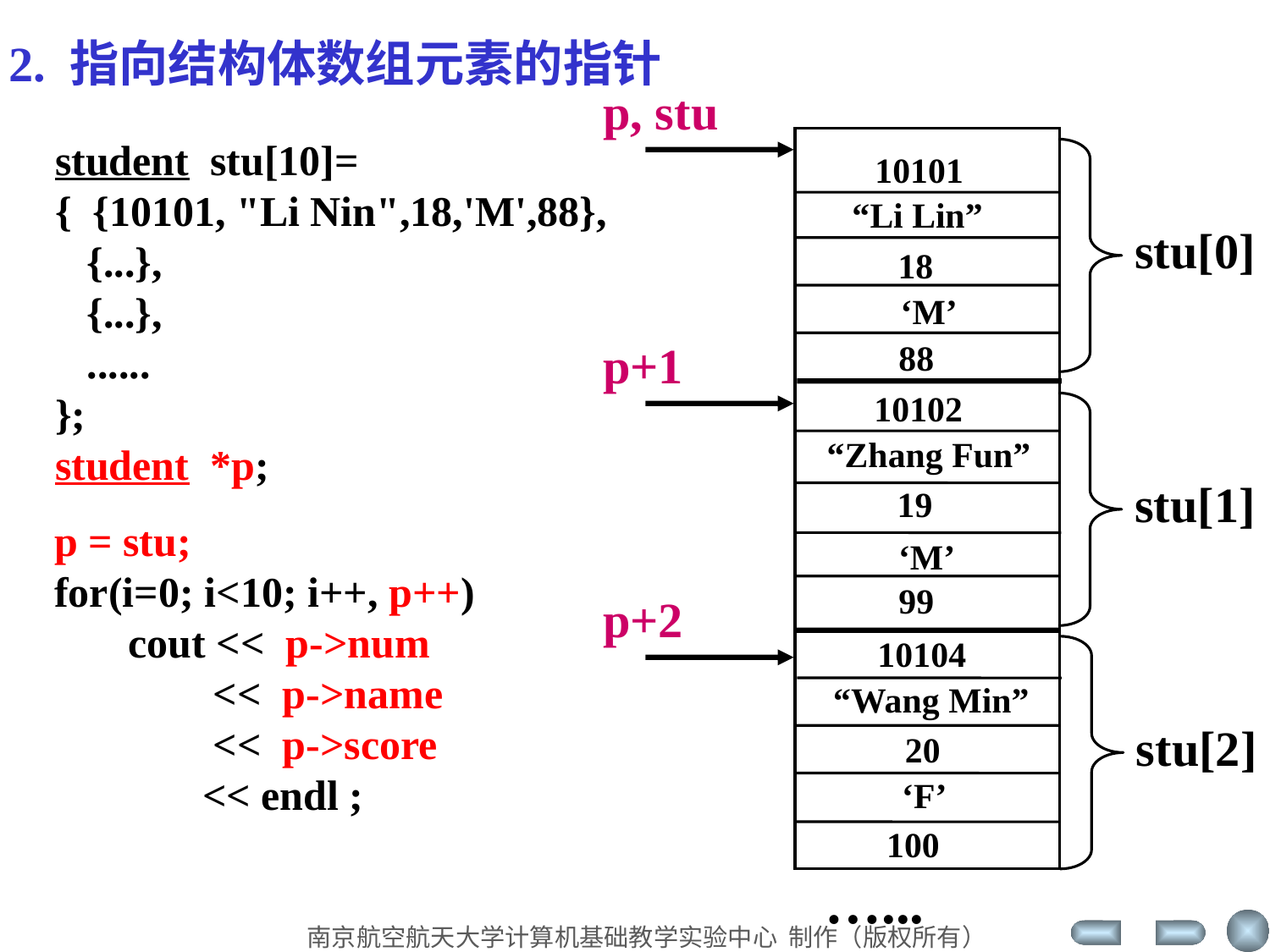

2. 指向结构体数组元素的指针
p, stu

10101
“Li Lin”
 18
‘M’

stu[0]

88

10102
“Zhang Fun”
 19
‘M’

stu[1]

99

10104
“Wang Min”
 20
‘F’

stu[2]

100

p+1

p+2

…...
 student  stu[10]=
 {  {10101, "Li Nin",18,'M',88},
    {...},
    {...},
    ......
 };
 student  *p;
 p = stu;
 for(i=0; i<10; i++, p++)
        cout <<  p->num
                <<  p->name
                <<  p->score
               << endl ;